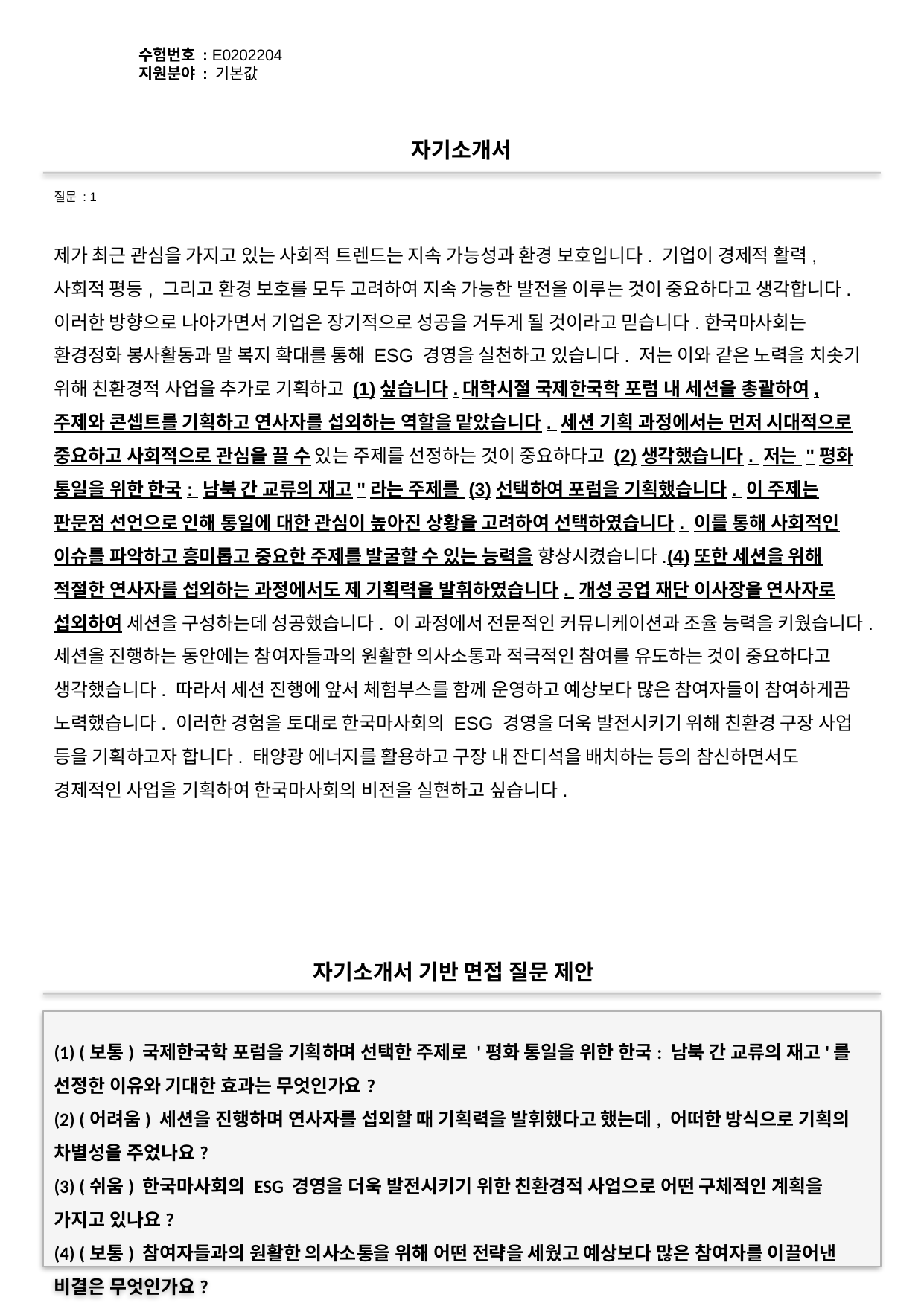

수험번호 : E0202204
지원분야 : 기본값
#

자기소개서

질문 : 1

제가 최근 관심을 가지고 있는 사회적 트렌드는 지속 가능성과 환경 보호입니다. 기업이 경제적 활력, 사회적 평등, 그리고 환경 보호를 모두 고려하여 지속 가능한 발전을 이루는 것이 중요하다고 생각합니다. 이러한 방향으로 나아가면서 기업은 장기적으로 성공을 거두게 될 것이라고 믿습니다.한국마사회는 환경정화 봉사활동과 말 복지 확대를 통해 ESG 경영을 실천하고 있습니다. 저는 이와 같은 노력을 치솟기 위해 친환경적 사업을 추가로 기획하고 (1)싶습니다.대학시절 국제한국학 포럼 내 세션을 총괄하여, 주제와 콘셉트를 기획하고 연사자를 섭외하는 역할을 맡았습니다. 세션 기획 과정에서는 먼저 시대적으로 중요하고 사회적으로 관심을 끌 수 있는 주제를 선정하는 것이 중요하다고 (2)생각했습니다. 저는 "평화 통일을 위한 한국: 남북 간 교류의 재고"라는 주제를 (3)선택하여 포럼을 기획했습니다. 이 주제는 판문점 선언으로 인해 통일에 대한 관심이 높아진 상황을 고려하여 선택하였습니다. 이를 통해 사회적인 이슈를 파악하고 흥미롭고 중요한 주제를 발굴할 수 있는 능력을 향상시켰습니다.(4)또한 세션을 위해 적절한 연사자를 섭외하는 과정에서도 제 기획력을 발휘하였습니다. 개성 공업 재단 이사장을 연사자로 섭외하여 세션을 구성하는데 성공했습니다. 이 과정에서 전문적인 커뮤니케이션과 조율 능력을 키웠습니다.세션을 진행하는 동안에는 참여자들과의 원활한 의사소통과 적극적인 참여를 유도하는 것이 중요하다고 생각했습니다. 따라서 세션 진행에 앞서 체험부스를 함께 운영하고 예상보다 많은 참여자들이 참여하게끔 노력했습니다. 이러한 경험을 토대로 한국마사회의 ESG 경영을 더욱 발전시키기 위해 친환경 구장 사업 등을 기획하고자 합니다. 태양광 에너지를 활용하고 구장 내 잔디석을 배치하는 등의 참신하면서도 경제적인 사업을 기획하여 한국마사회의 비전을 실현하고 싶습니다.

자기소개서 기반 면접 질문 제안

(1) (보통) 국제한국학 포럼을 기획하며 선택한 주제로 '평화 통일을 위한 한국: 남북 간 교류의 재고'를 선정한 이유와 기대한 효과는 무엇인가요?
(2) (어려움) 세션을 진행하며 연사자를 섭외할 때 기획력을 발휘했다고 했는데, 어떠한 방식으로 기획의 차별성을 주었나요?
(3) (쉬움) 한국마사회의 ESG 경영을 더욱 발전시키기 위한 친환경적 사업으로 어떤 구체적인 계획을 가지고 있나요?
(4) (보통) 참여자들과의 원활한 의사소통을 위해 어떤 전략을 세웠고 예상보다 많은 참여자를 이끌어낸 비결은 무엇인가요?